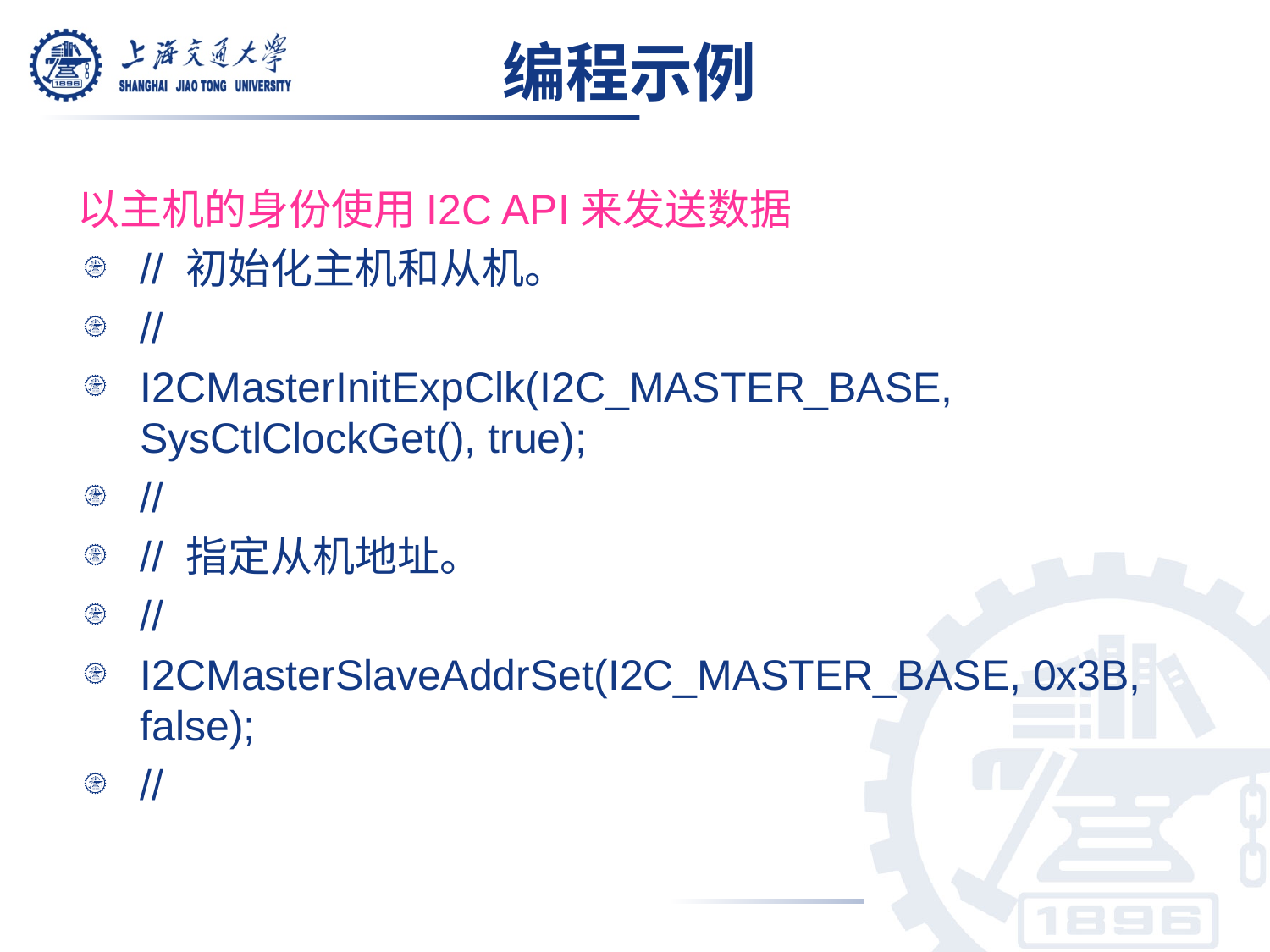

编程示例
以主机的身份使用I2C API来发送数据
// 初始化主机和从机。
//
I2CMasterInitExpClk(I2C_MASTER_BASE, SysCtlClockGet(), true);
//
// 指定从机地址。
//
I2CMasterSlaveAddrSet(I2C_MASTER_BASE, 0x3B, false);
//